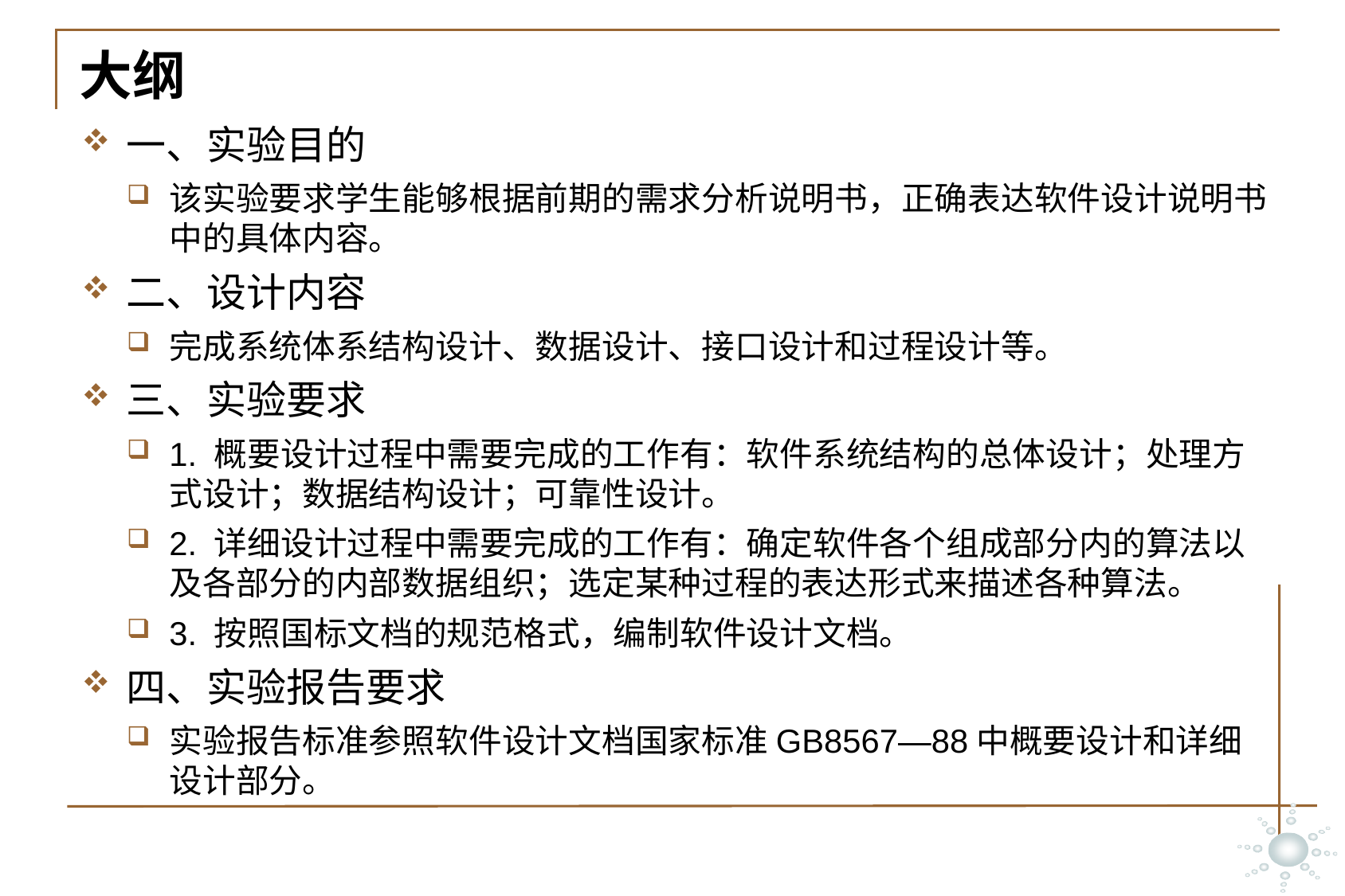

# 大纲
一、实验目的
该实验要求学生能够根据前期的需求分析说明书，正确表达软件设计说明书中的具体内容。
二、设计内容
完成系统体系结构设计、数据设计、接口设计和过程设计等。
三、实验要求
1. 概要设计过程中需要完成的工作有：软件系统结构的总体设计；处理方式设计；数据结构设计；可靠性设计。
2. 详细设计过程中需要完成的工作有：确定软件各个组成部分内的算法以及各部分的内部数据组织；选定某种过程的表达形式来描述各种算法。
3. 按照国标文档的规范格式，编制软件设计文档。
四、实验报告要求
实验报告标准参照软件设计文档国家标准GB8567—88中概要设计和详细设计部分。
2